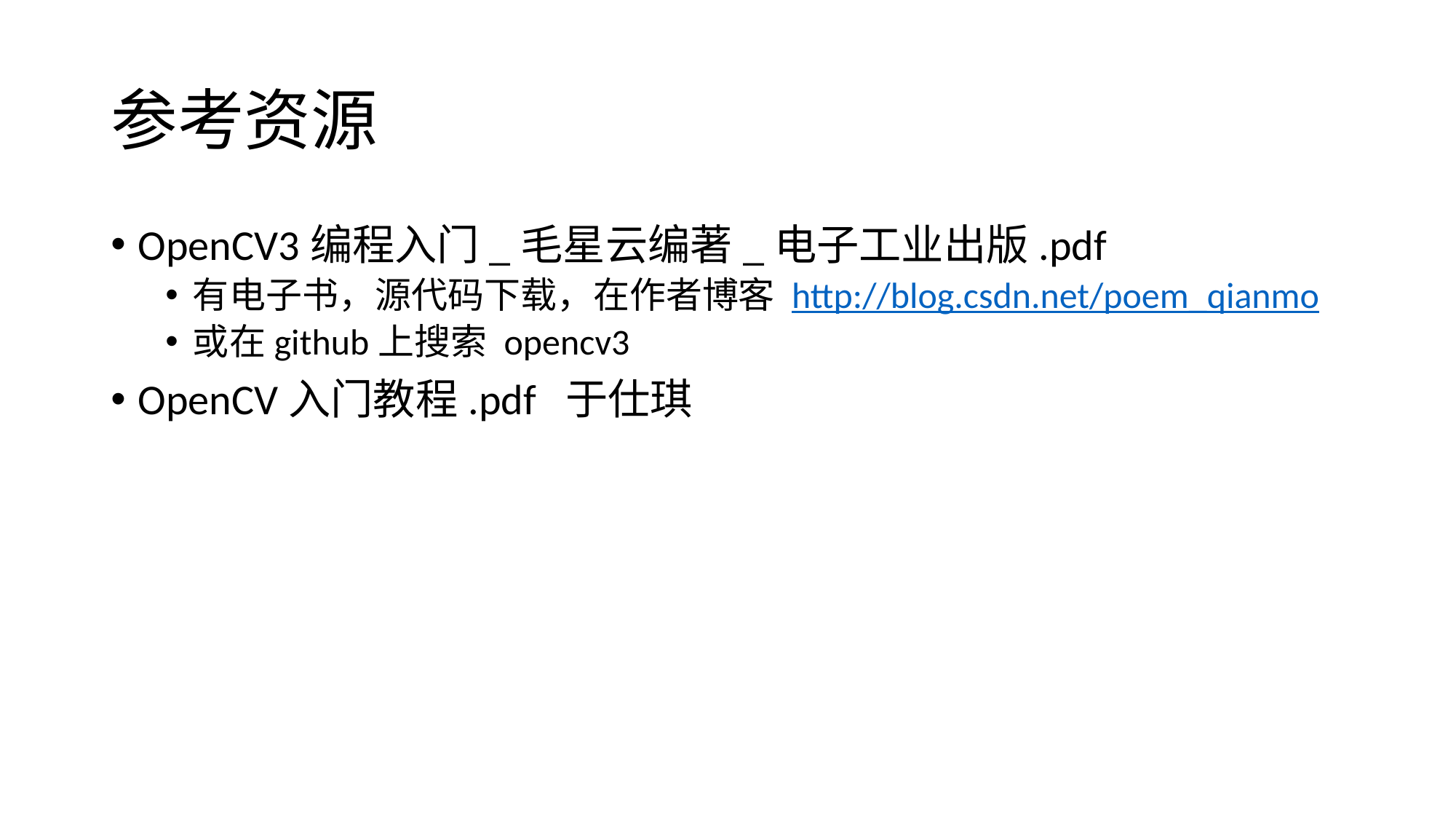

# 参考资源
OpenCV3编程入门_毛星云编著_电子工业出版.pdf
有电子书，源代码下载，在作者博客 http://blog.csdn.net/poem_qianmo
或在github上搜索 opencv3
OpenCV入门教程.pdf  于仕琪